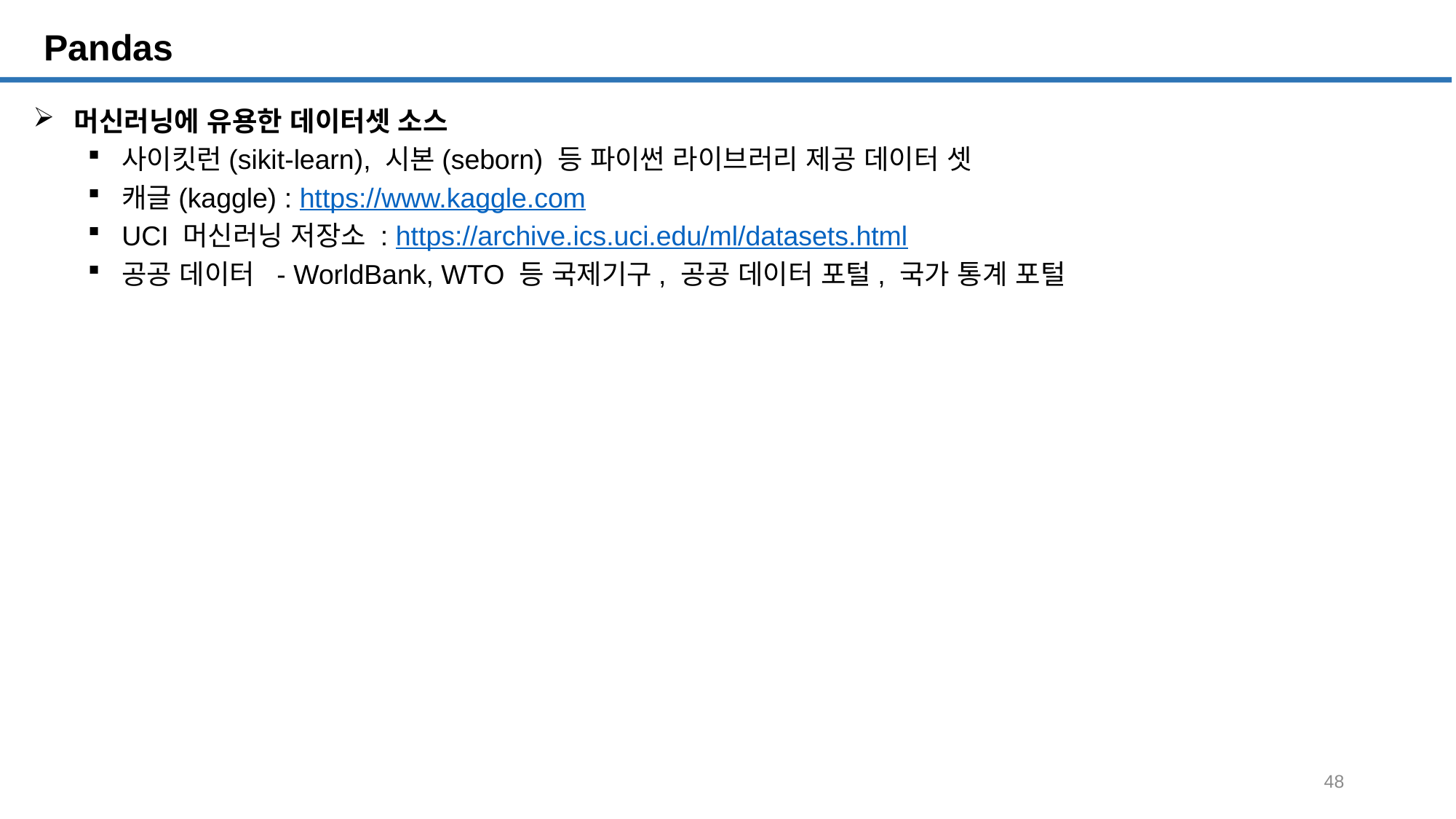

SQL 튜닝 개요
# Pandas

머신러닝에 유용한 데이터셋 소스
사이킷런(sikit-learn), 시본(seborn) 등 파이썬 라이브러리 제공 데이터 셋
캐글(kaggle) : https://www.kaggle.com
UCI 머신러닝 저장소 : https://archive.ics.uci.edu/ml/datasets.html
공공 데이터  - WorldBank, WTO 등 국제기구, 공공 데이터 포털, 국가 통계 포털
48